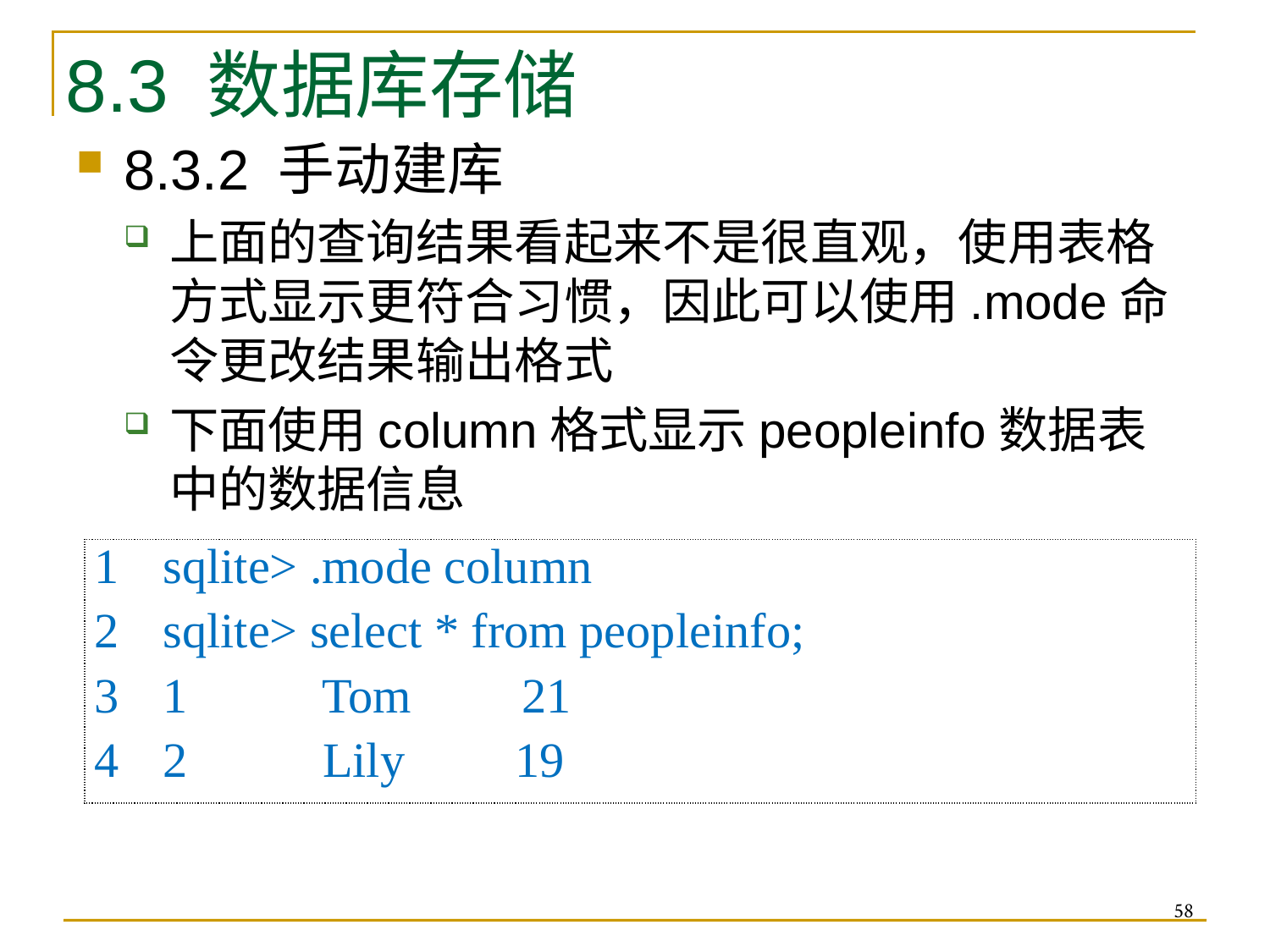

8.3 数据库存储
8.3.2 手动建库
上面的查询结果看起来不是很直观，使用表格方式显示更符合习惯，因此可以使用.mode命令更改结果输出格式
下面使用column格式显示peopleinfo数据表中的数据信息
| 1 sqlite> .mode column 2 sqlite> select \* from peopleinfo; 3 1 Tom 21 4 2 Lily 19 |
| --- |
58